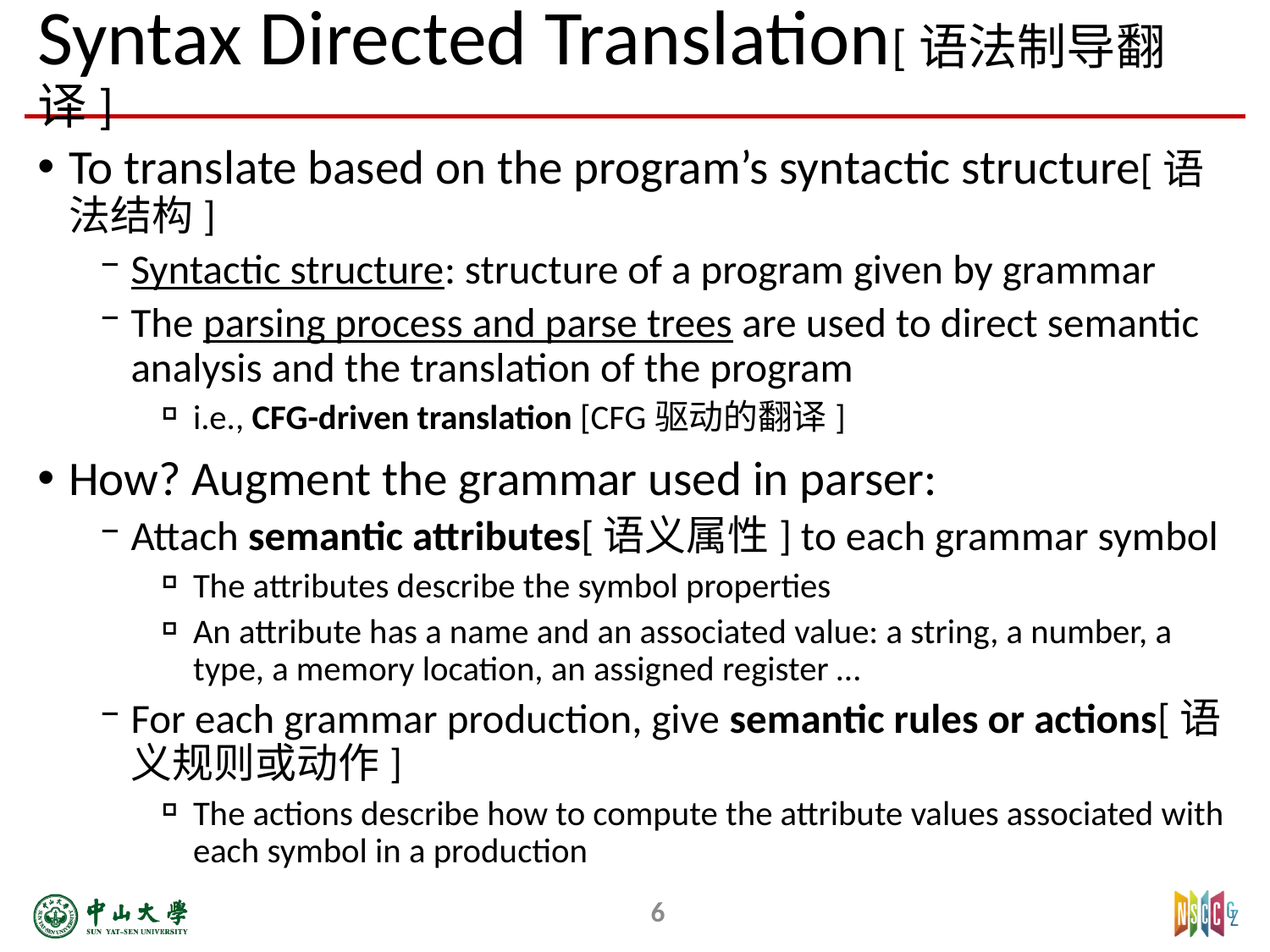

# Syntax Directed Translation[语法制导翻译]
To translate based on the program’s syntactic structure[语法结构]
Syntactic structure: structure of a program given by grammar
The parsing process and parse trees are used to direct semantic analysis and the translation of the program
i.e., CFG-driven translation [CFG驱动的翻译]
How? Augment the grammar used in parser:
Attach semantic attributes[语义属性] to each grammar symbol
The attributes describe the symbol properties
An attribute has a name and an associated value: a string, a number, a type, a memory location, an assigned register …
For each grammar production, give semantic rules or actions[语义规则或动作]
The actions describe how to compute the attribute values associated with each symbol in a production
6